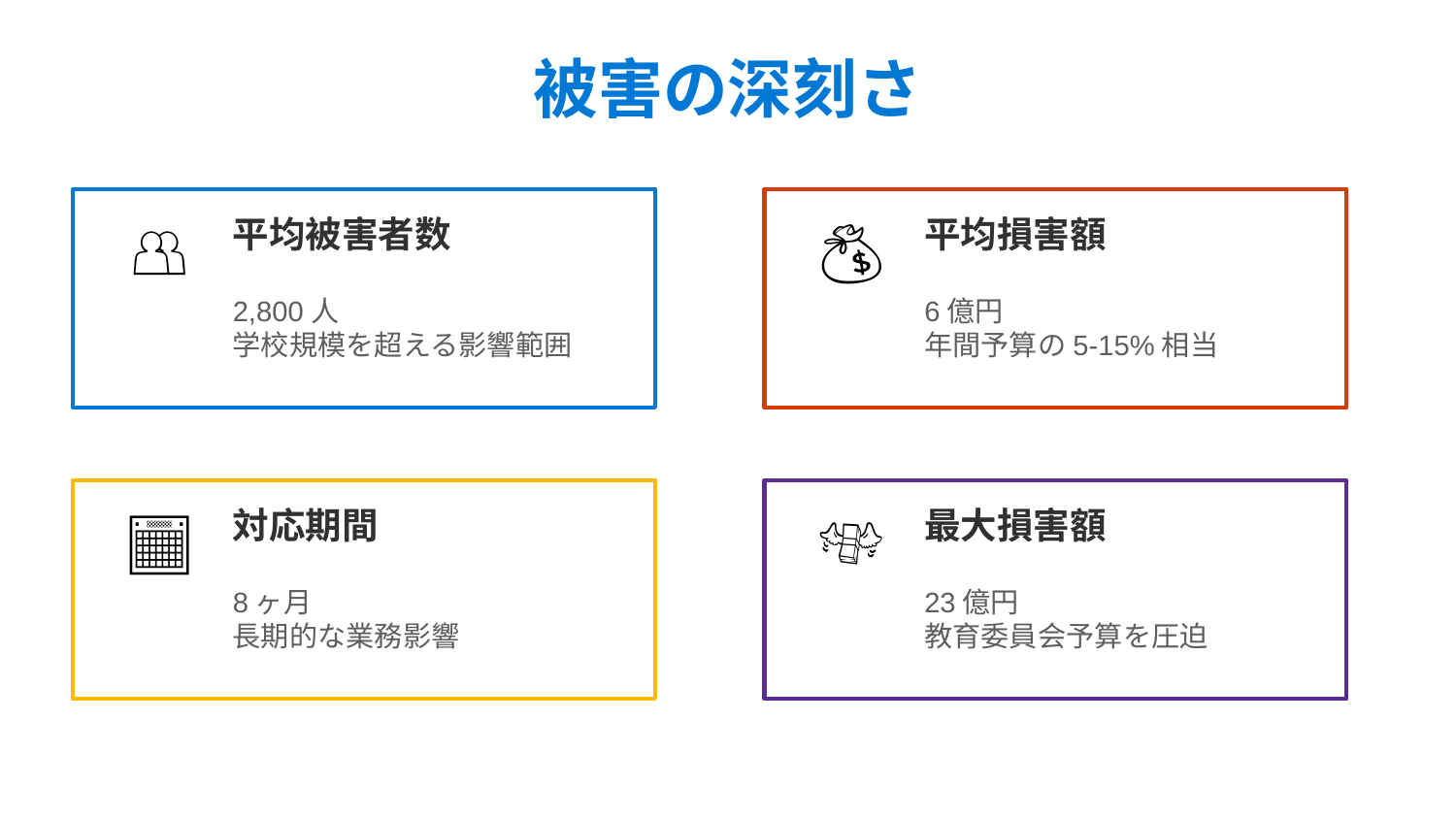

被害の深刻さ

👥
平均被害者数
💰
平均損害額
2,800人
学校規模を超える影響範囲
6億円
年間予算の5-15%相当

📅
対応期間
💸
最大損害額
8ヶ月
長期的な業務影響
23億円
教育委員会予算を圧迫